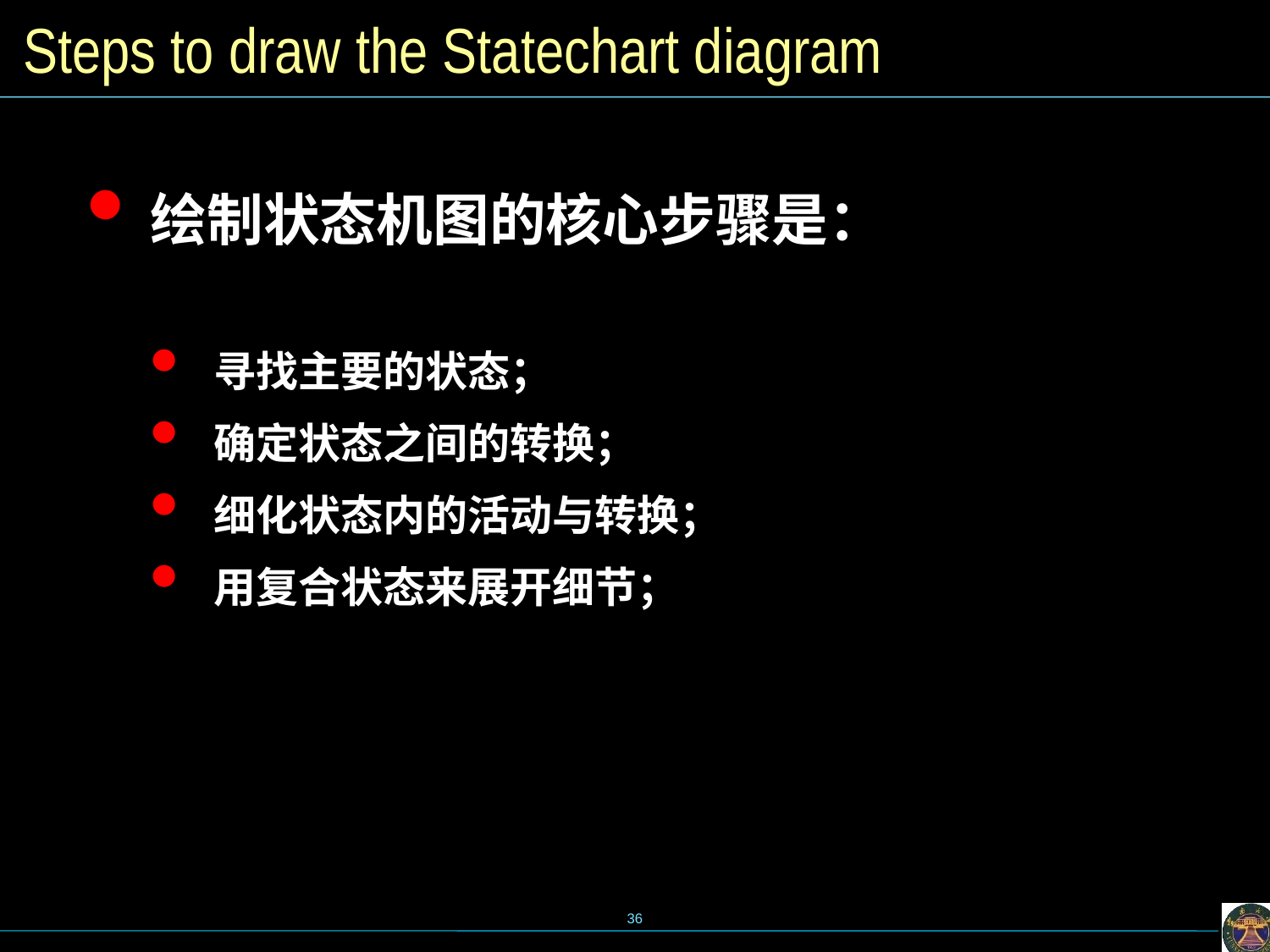

# Steps to draw the Statechart diagram
绘制状态机图的核心步骤是：

寻找主要的状态；
确定状态之间的转换；
细化状态内的活动与转换；
用复合状态来展开细节；